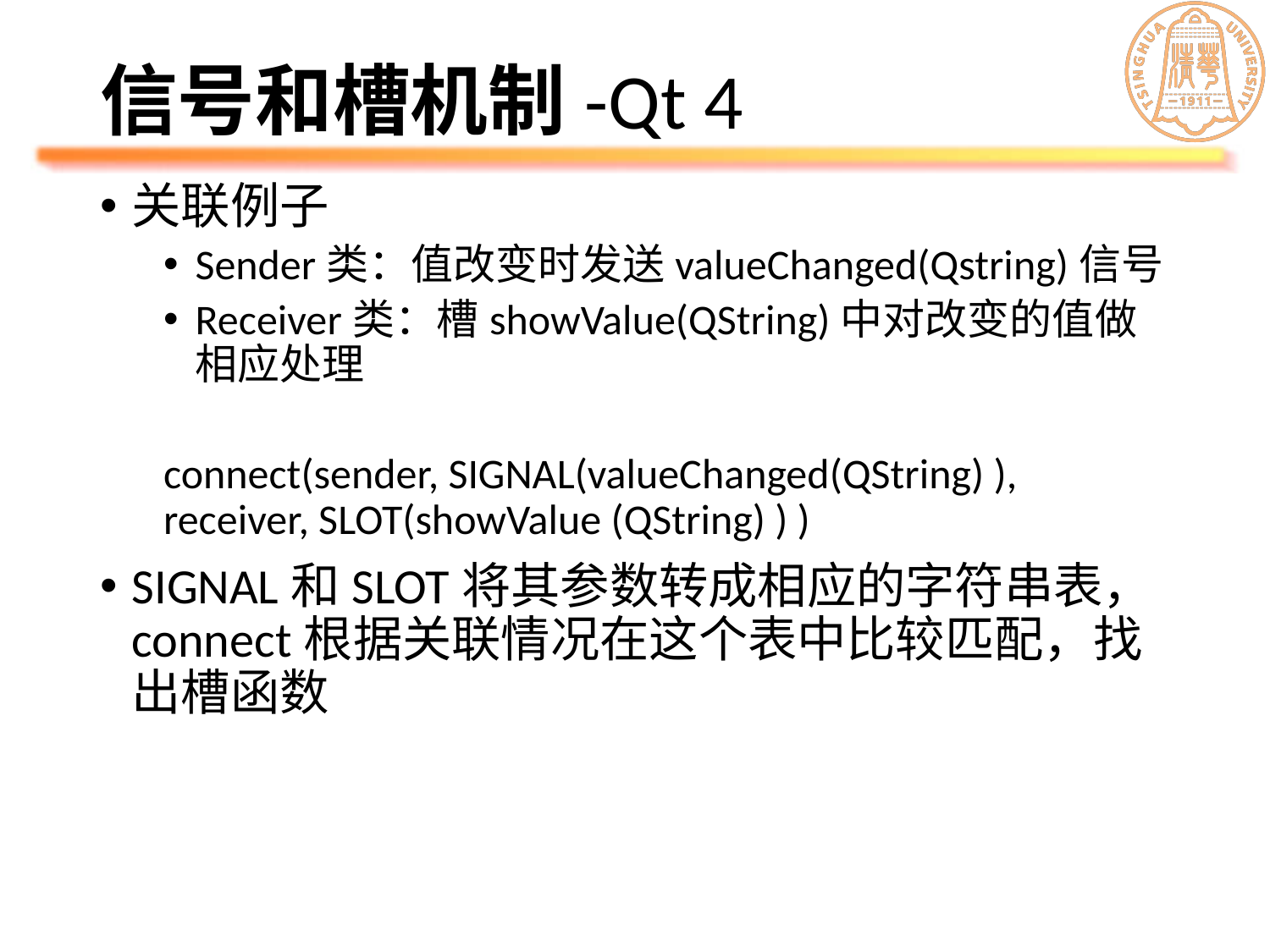

# 信号和槽机制-Qt 4
关联例子
Sender类：值改变时发送valueChanged(Qstring)信号
Receiver类：槽showValue(QString)中对改变的值做相应处理

connect(sender, SIGNAL(valueChanged(QString) ), receiver, SLOT(showValue (QString) ) )
SIGNAL和SLOT将其参数转成相应的字符串表，connect根据关联情况在这个表中比较匹配，找出槽函数